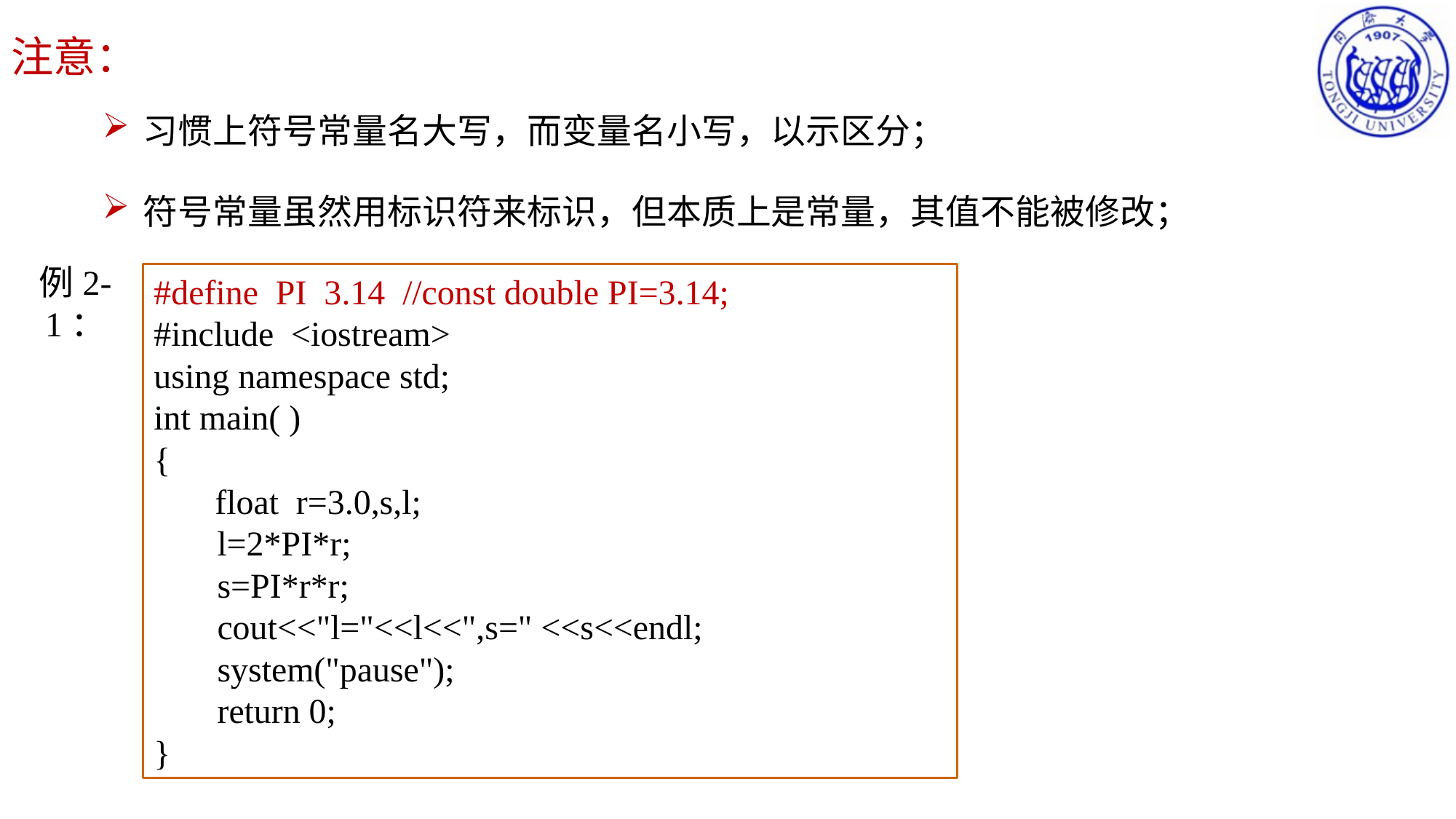

注意：
习惯上符号常量名大写，而变量名小写，以示区分；
符号常量虽然用标识符来标识，但本质上是常量，其值不能被修改；
例2-1：
#define  PI  3.14  //const double PI=3.14;
#include  <iostream>
using namespace std;
int main( )
{
       float  r=3.0,s,l;
 l=2*PI*r;
 s=PI*r*r;
 cout<<"l="<<l<<",s=" <<s<<endl;
 system("pause");
 return 0;
}

11